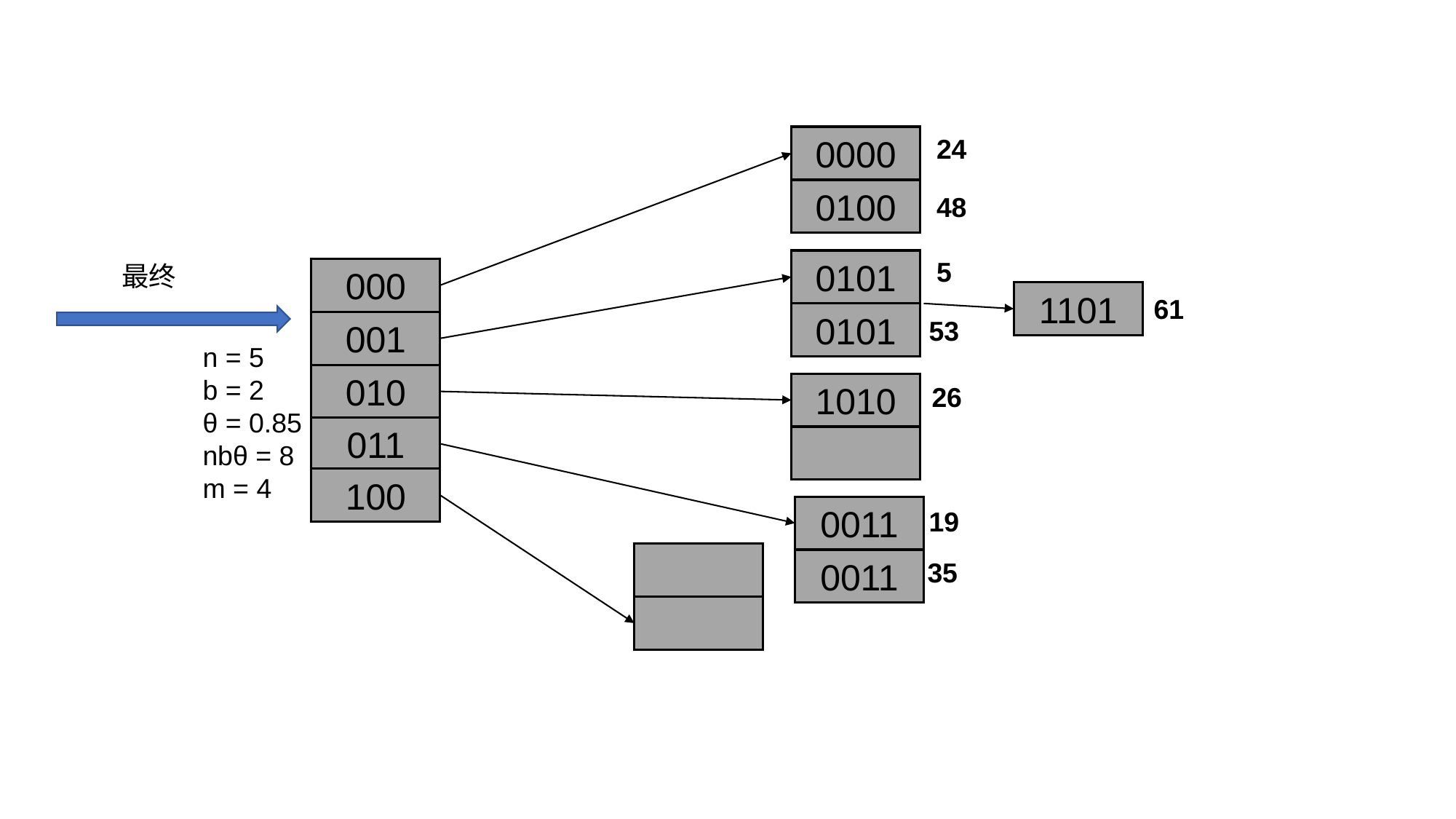

0000
24
0100
48
5
0101
最终
000
1101
61
0101

53
001
n = 5
b = 2
θ = 0.85
nbθ = 8
m = 4
010
1010
26
011

100
0011
19

0011
35